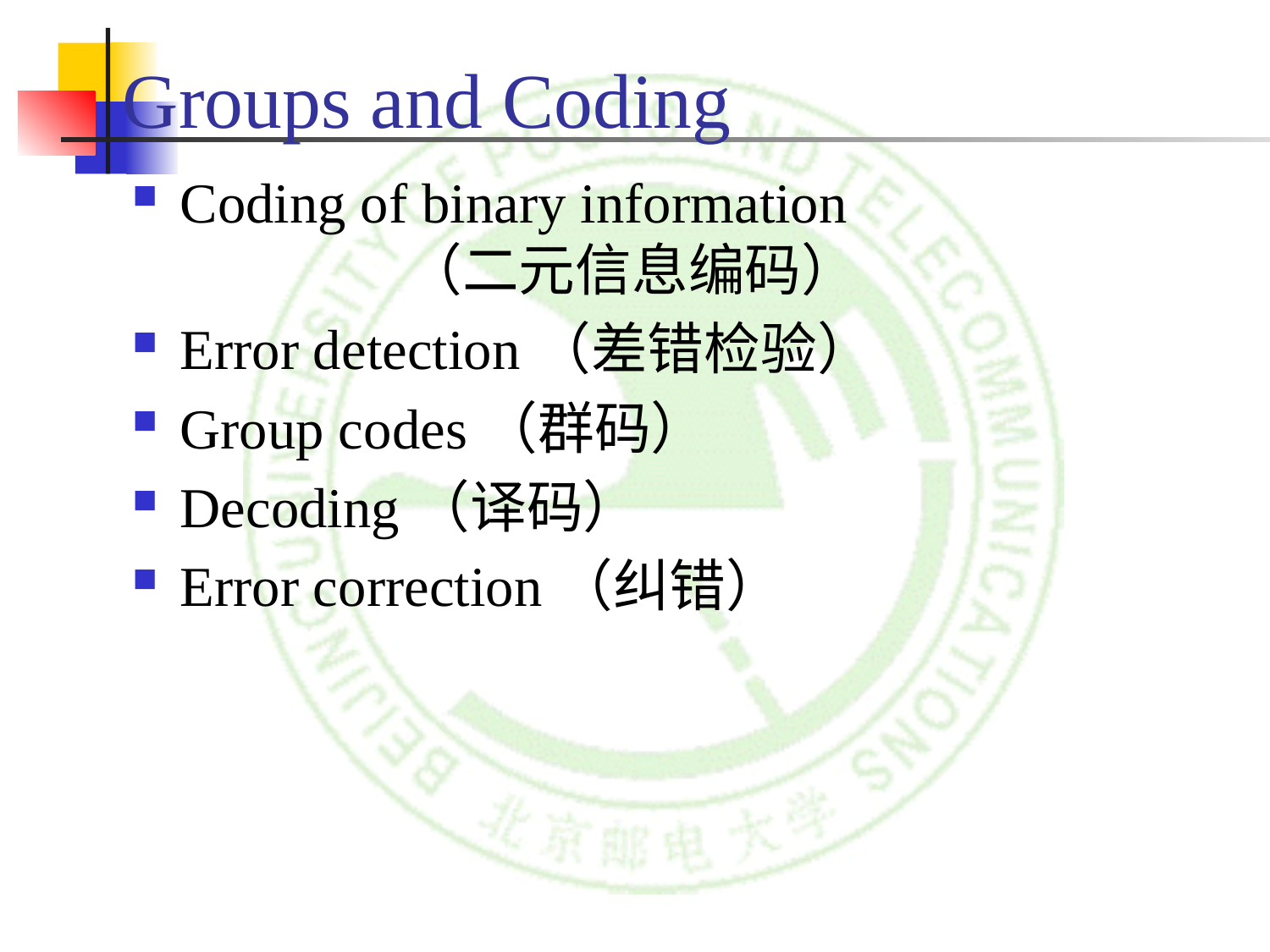

# Groups and Coding
Coding of binary information　　　　　　　　　　（二元信息编码）
Error detection（差错检验）
Group codes（群码）
Decoding（译码）
Error correction（纠错）